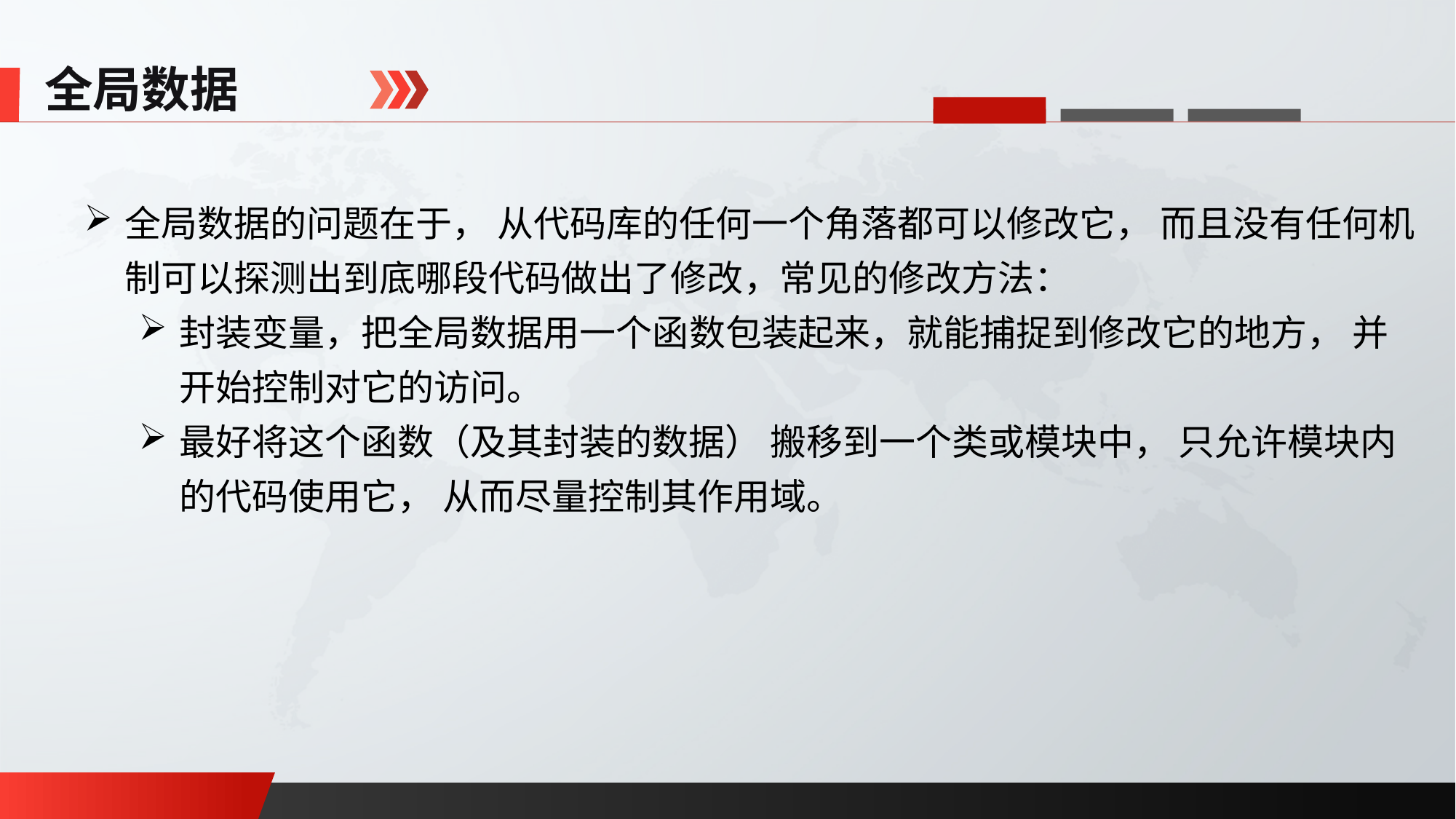

全局数据

全局数据的问题在于， 从代码库的任何一个角落都可以修改它， 而且没有任何机制可以探测出到底哪段代码做出了修改，常见的修改方法：
封装变量，把全局数据用一个函数包装起来，就能捕捉到修改它的地方， 并开始控制对它的访问。
最好将这个函数（及其封装的数据） 搬移到一个类或模块中， 只允许模块内的代码使用它， 从而尽量控制其作用域。